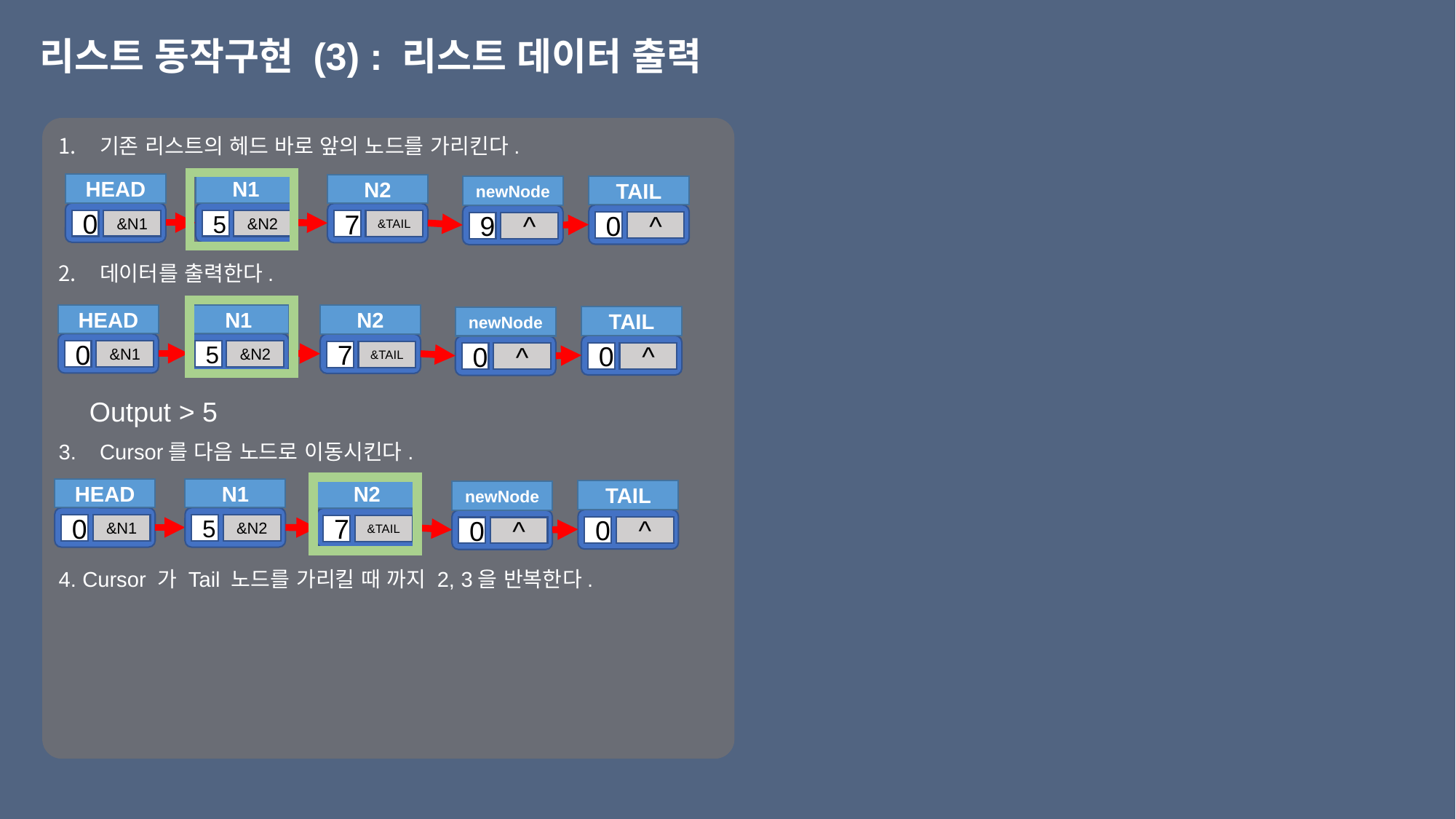

# 리스트 동작구현 (3) : 리스트 데이터 출력
기존 리스트의 헤드 바로 앞의 노드를 가리킨다.
데이터를 출력한다.
Cursor를 다음 노드로 이동시킨다.
4. Cursor 가 Tail 노드를 가리킬 때 까지 2, 3을 반복한다.

HEAD

0
&N1
N1

5
&N2
N2

7
&TAIL
TAIL

0
^
newNode

9
^

HEAD

0
&N1
N1

5
&N2
N2

7
&TAIL
TAIL

0
^
newNode

0
^
Output > 5

HEAD

0
&N1
N1

5
&N2
N2

7
&TAIL
TAIL

0
^
newNode

0
^